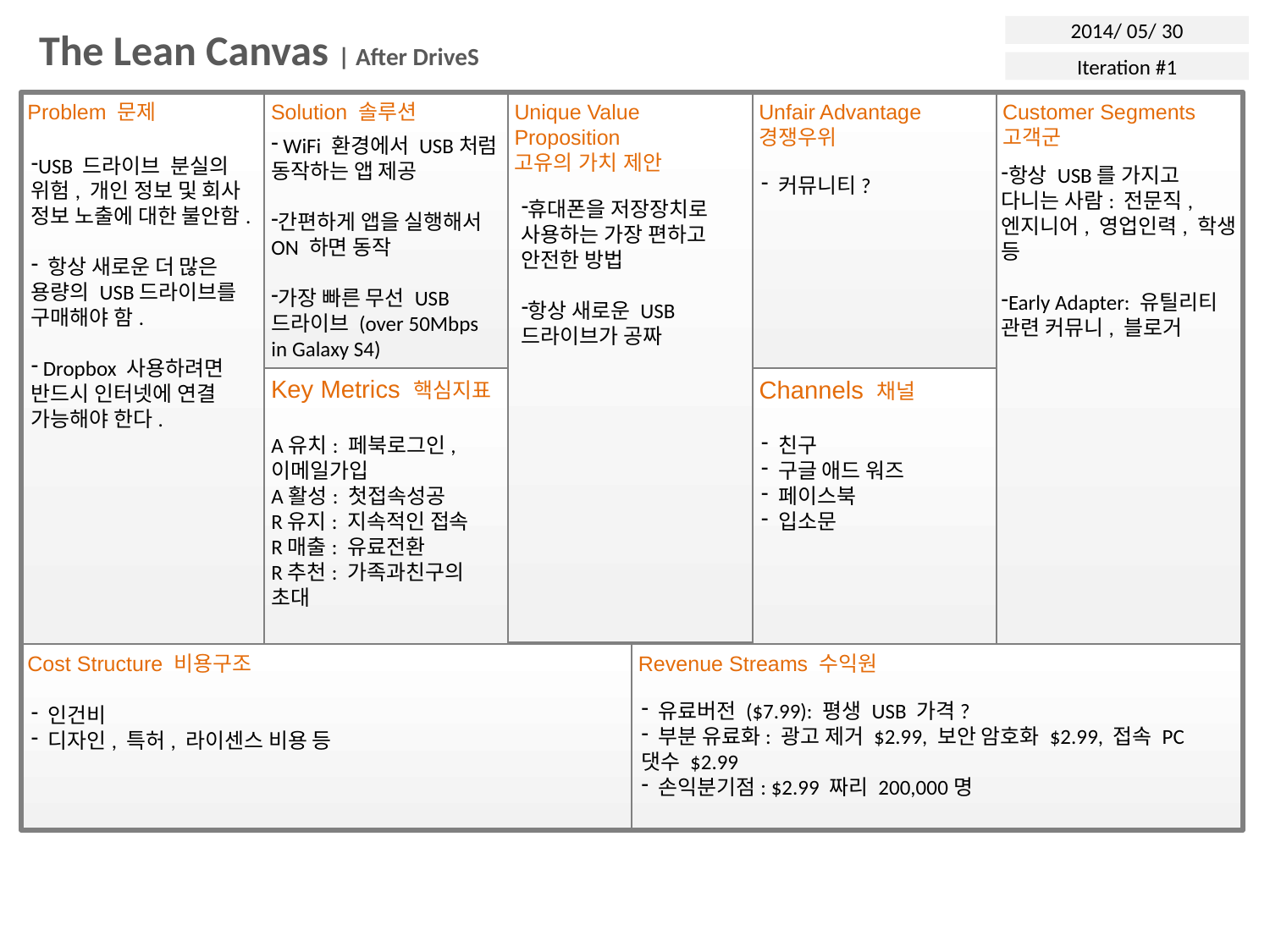

2014/ 05/ 30
The Lean Canvas | After DriveS
Iteration #1

Unique Value Proposition
고유의 가치 제안

Problem 문제

Solution 솔루션

Unfair Advantage
경쟁우위

Customer Segments
고객군

 WiFi 환경에서 USB처럼 동작하는 앱 제공

간편하게 앱을 실행해서 ON 하면 동작

가장 빠른 무선 USB 드라이브 (over 50Mbps in Galaxy S4)
USB 드라이브  분실의 위험, 개인 정보 및 회사 정보 노출에 대한 불안함.

 항상 새로운 더 많은 용량의 USB드라이브를 구매해야 함.

 Dropbox 사용하려면 반드시 인터넷에 연결 가능해야 한다.
항상 USB를 가지고 다니는 사람: 전문직, 엔지니어, 영업인력, 학생 등

Early Adapter: 유틸리티 관련 커뮤니, 블로거
 커뮤니티?
휴대폰을 저장장치로 사용하는 가장 편하고 안전한 방법

항상 새로운 USB 드라이브가 공짜

Key Metrics 핵심지표

Channels 채널
A유치: 페북로그인, 이메일가입
A활성: 첫접속성공
R유지: 지속적인 접속
R매출: 유료전환
R추천: 가족과친구의 초대
 친구
 구글 애드 워즈
 페이스북
 입소문

Cost Structure 비용구조

Revenue Streams 수익원

 유료버전 ($7.99): 평생 USB 가격?
 부분 유료화: 광고 제거 $2.99, 보안 암호화 $2.99, 접속 PC 댓수 $2.99
 손익분기점: $2.99 짜리 200,000명
 인건비
 디자인, 특허, 라이센스 비용 등